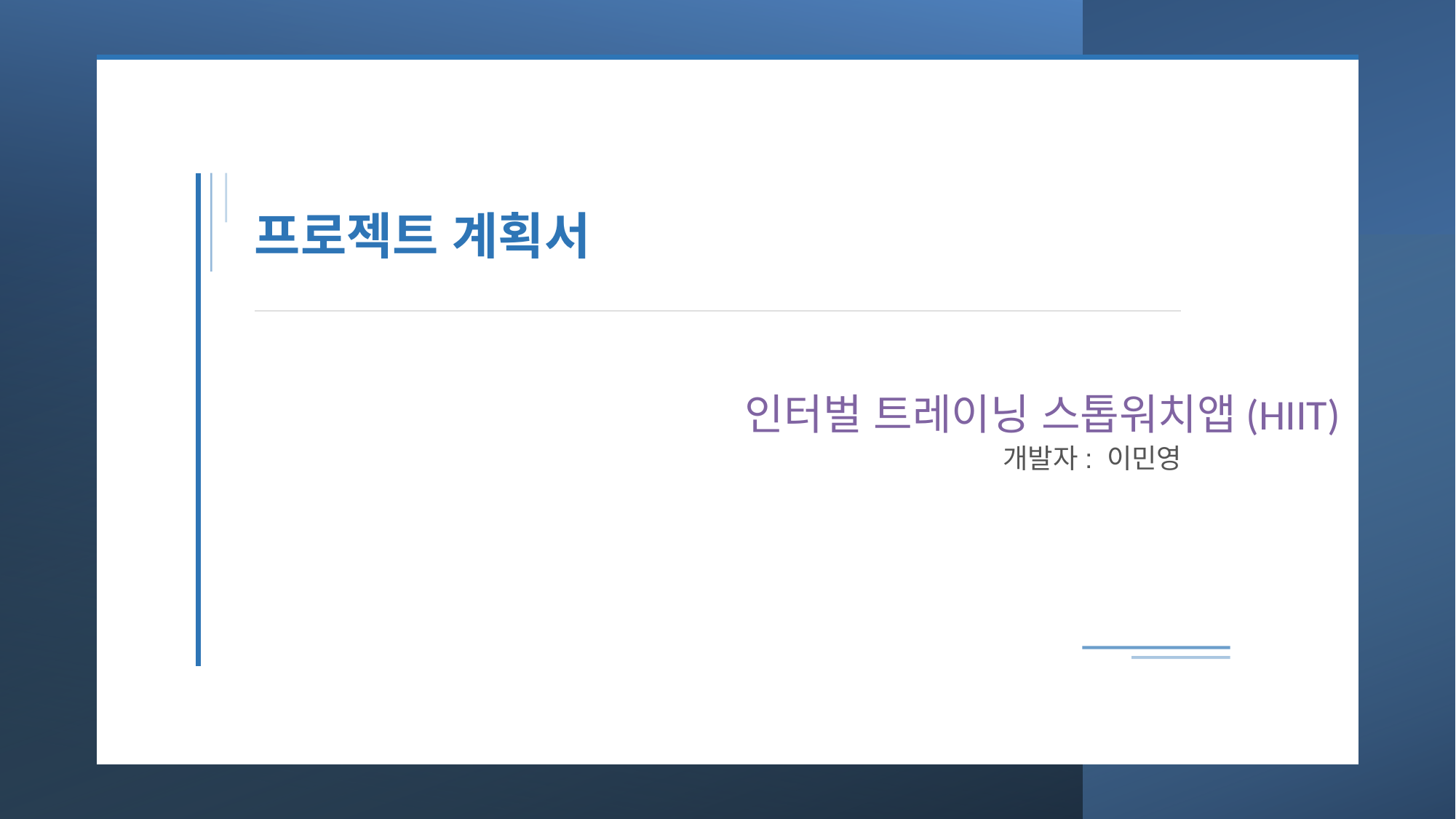

프로젝트 계획서

인터벌 트레이닝 스톱워치앱(HIIT)
개발자: 이민영